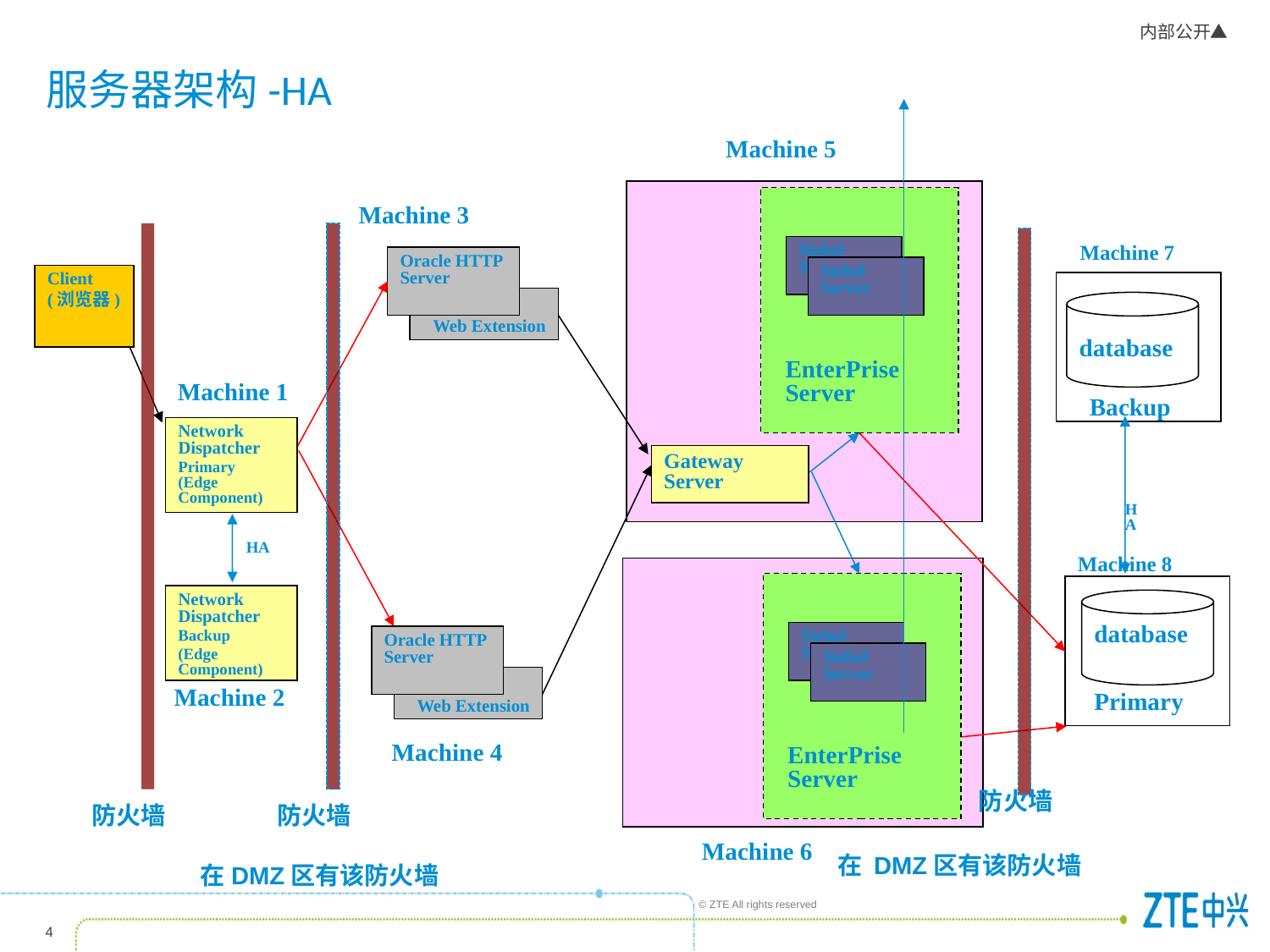

# 服务器架构-HA
Machine 5

Machine 3

防火墙

防火墙

Machine 7
Siebel Server
Oracle HTTP Server

Web Extension
Siebel Server
Client
(浏览器)

database
Backup

EnterPrise Server
Machine 1

HA
Network Dispatcher
Primary
(Edge Component)

Gateway Server

HA
Machine 8

database
Primary

Siebel Server
Siebel Server
EnterPrise Server
Network Dispatcher
Backup
(Edge Component)

Oracle HTTP Server

Web Extension
Machine 2

Machine 4
防火墙
Machine 6
在 DMZ区有该防火墙
在DMZ区有该防火墙